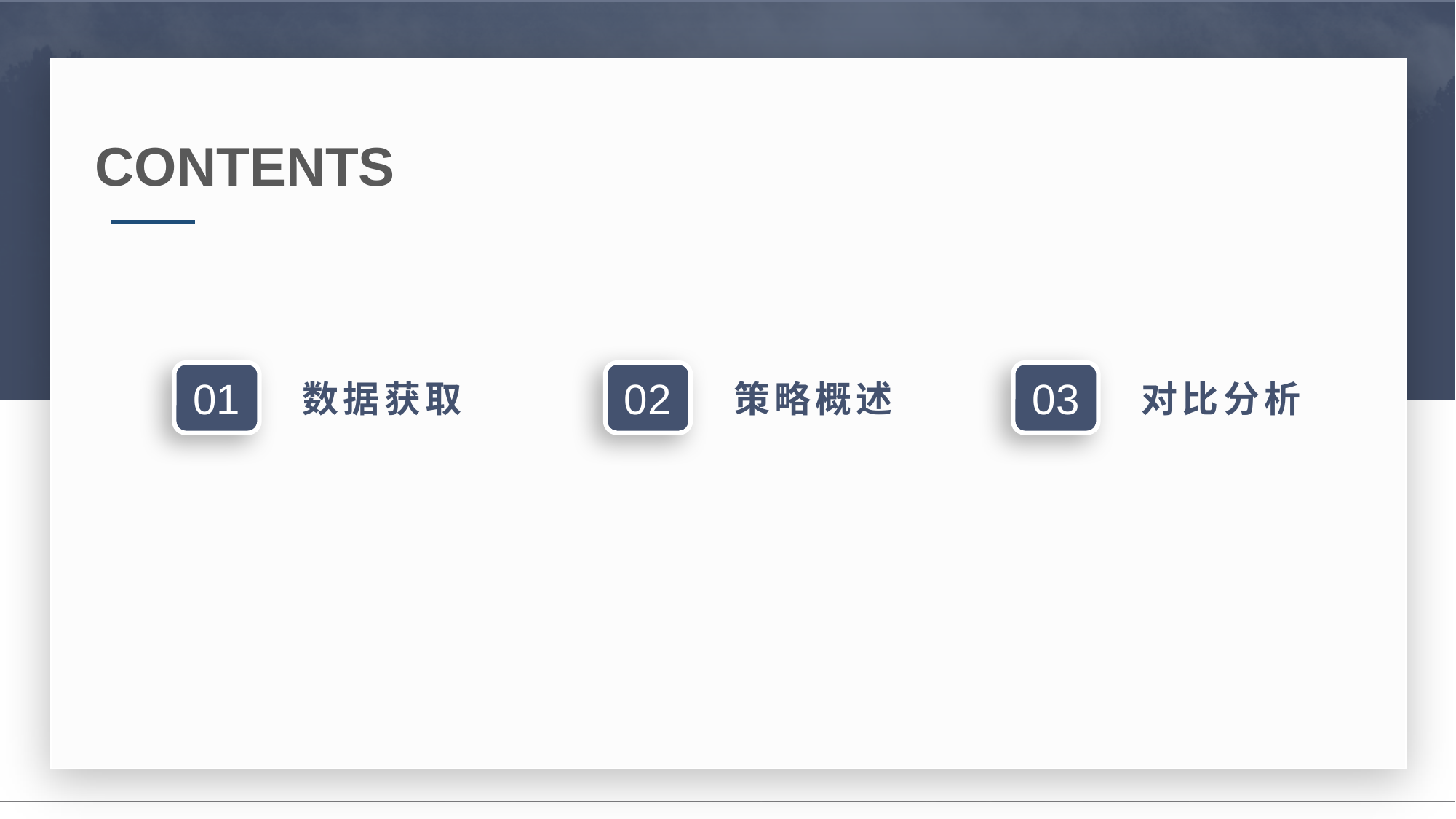

CONTENTS
数据获取
01
策略概述
02
对比分析
03